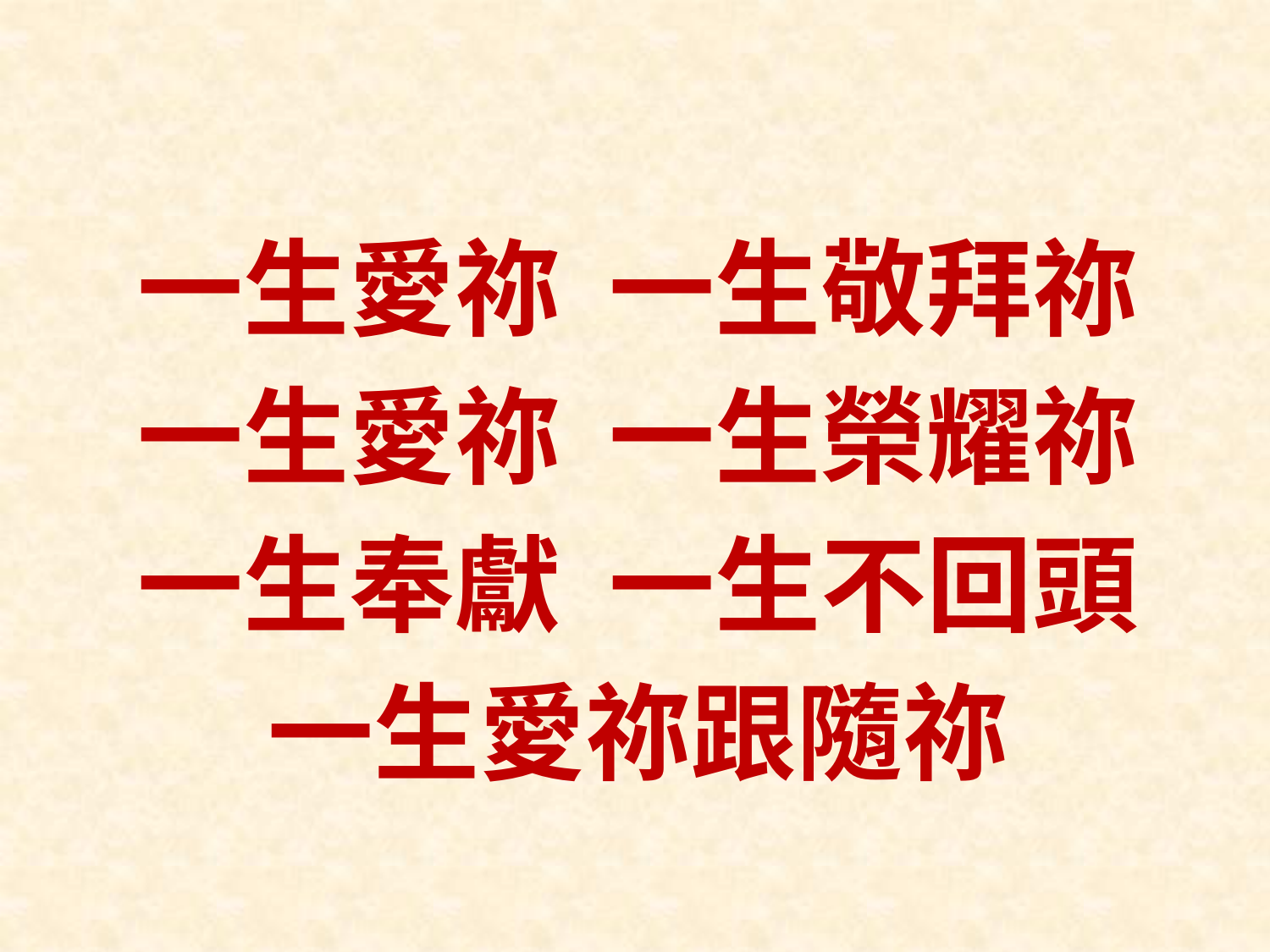

#
一生愛祢  一生敬拜祢
一生愛祢  一生榮耀祢
一生奉獻  一生不回頭
一生愛祢跟隨祢